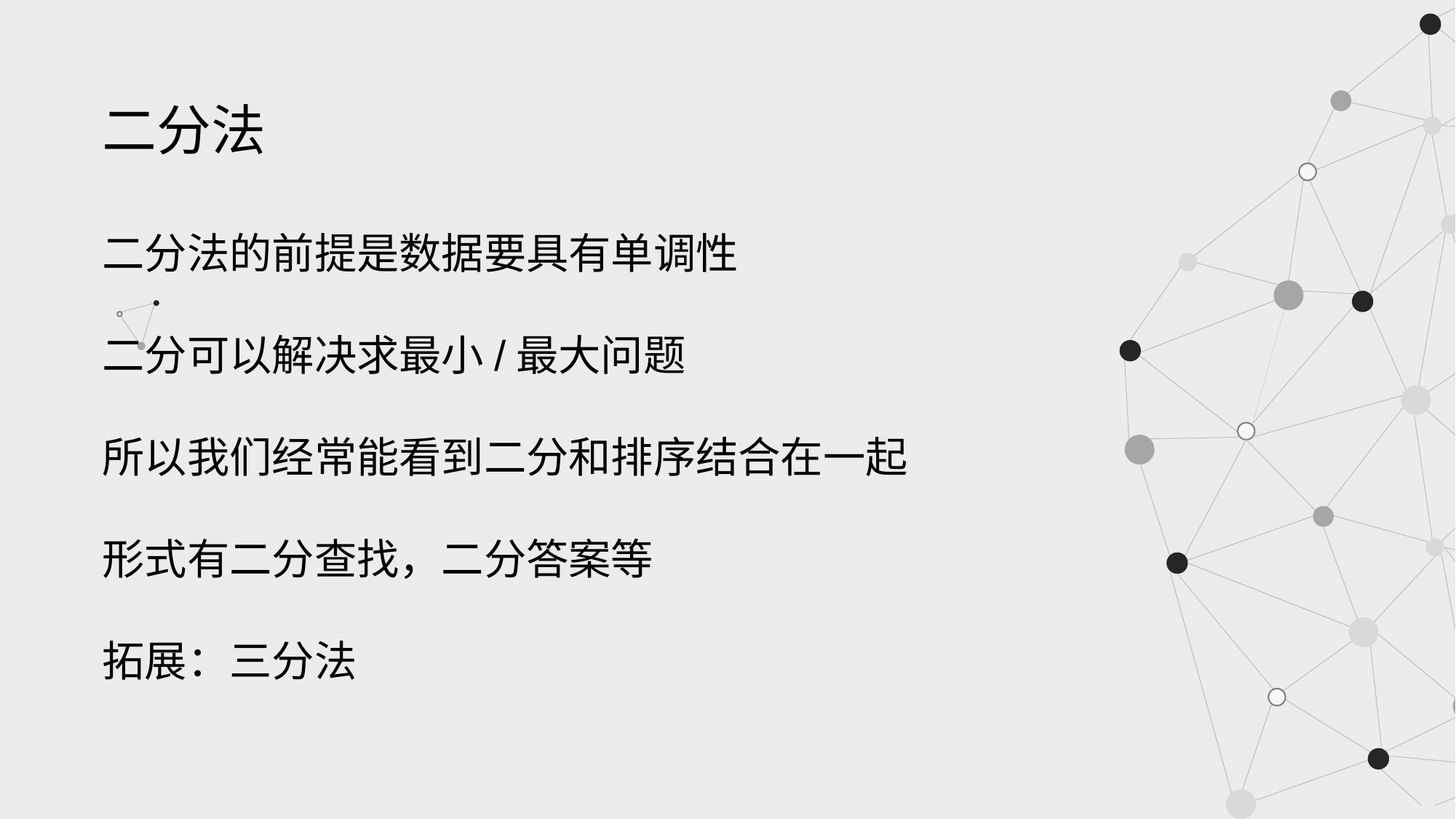

二分法

二分法的前提是数据要具有单调性

二分可以解决求最小/最大问题

所以我们经常能看到二分和排序结合在一起

形式有二分查找，二分答案等

拓展：三分法